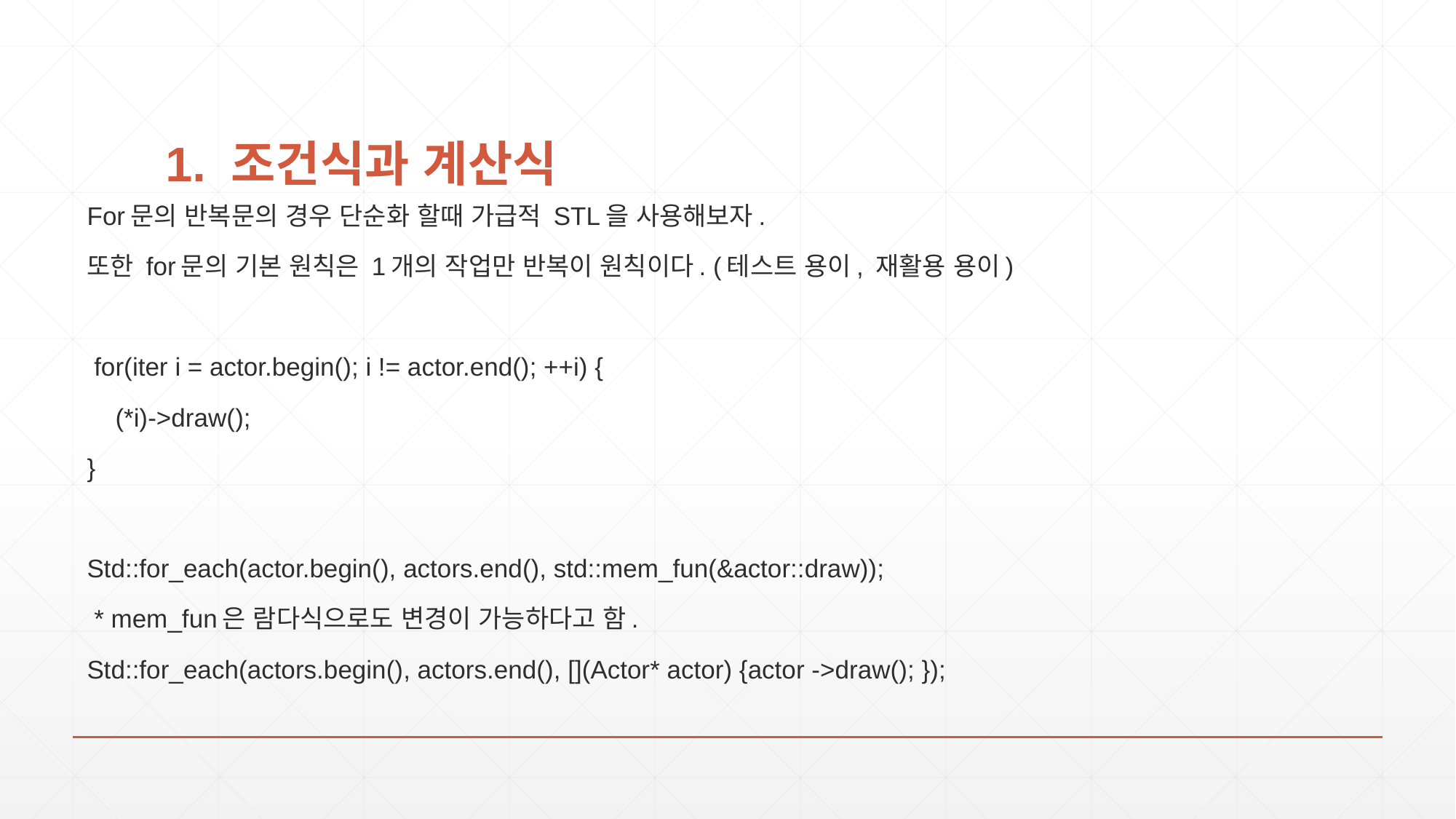

# 1. 조건식과 계산식
For문의 반복문의 경우 단순화 할때 가급적 STL을 사용해보자.
또한 for문의 기본 원칙은 1개의 작업만 반복이 원칙이다. (테스트 용이, 재활용 용이)

 for(iter i = actor.begin(); i != actor.end(); ++i) {
    (*i)->draw();
}

Std::for_each(actor.begin(), actors.end(), std::mem_fun(&actor::draw));
 * mem_fun은 람다식으로도 변경이 가능하다고 함.
Std::for_each(actors.begin(), actors.end(), [](Actor* actor) {actor ->draw(); });